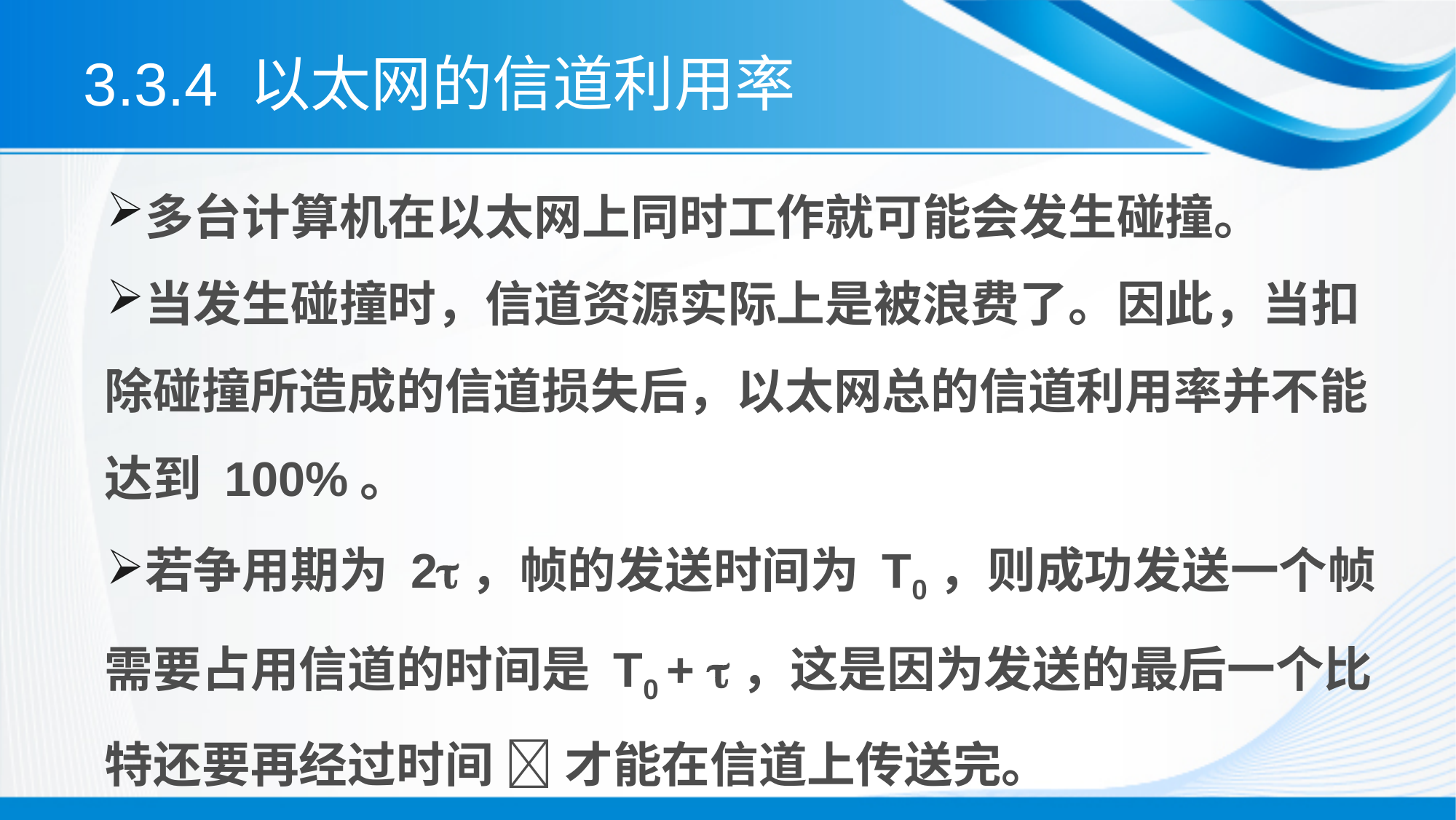

# 3.3.4 以太网的信道利用率
多台计算机在以太网上同时工作就可能会发生碰撞。
当发生碰撞时，信道资源实际上是被浪费了。因此，当扣除碰撞所造成的信道损失后，以太网总的信道利用率并不能达到 100%。
若争用期为 2τ，帧的发送时间为 T0，则成功发送一个帧需要占用信道的时间是 T0 + τ，这是因为发送的最后一个比特还要再经过时间 τ 才能在信道上传送完。